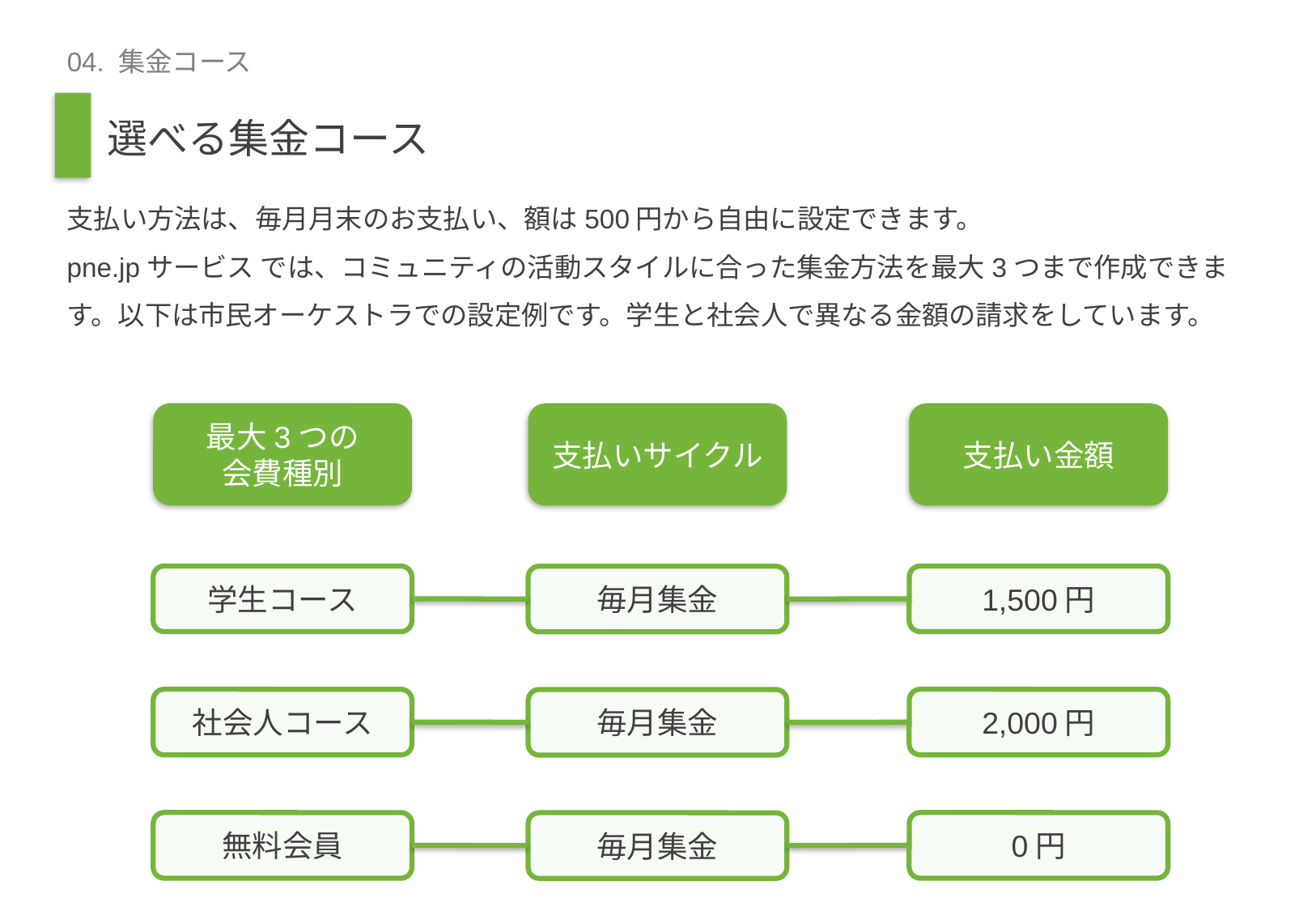

# 04. 集金コース
　選べる集金コース
支払い方法は、毎月月末のお支払い、額は500円から自由に設定できます。
pne.jpサービス では、コミュニティの活動スタイルに合った集金方法を最大3つまで作成できます。以下は市民オーケストラでの設定例です。学生と社会人で異なる金額の請求をしています。
最大3つの
会費種別
支払いサイクル
支払い金額
学生コース
1,500円
毎月集金
社会人コース
2,000円
毎月集金
無料会員
0円
毎月集金